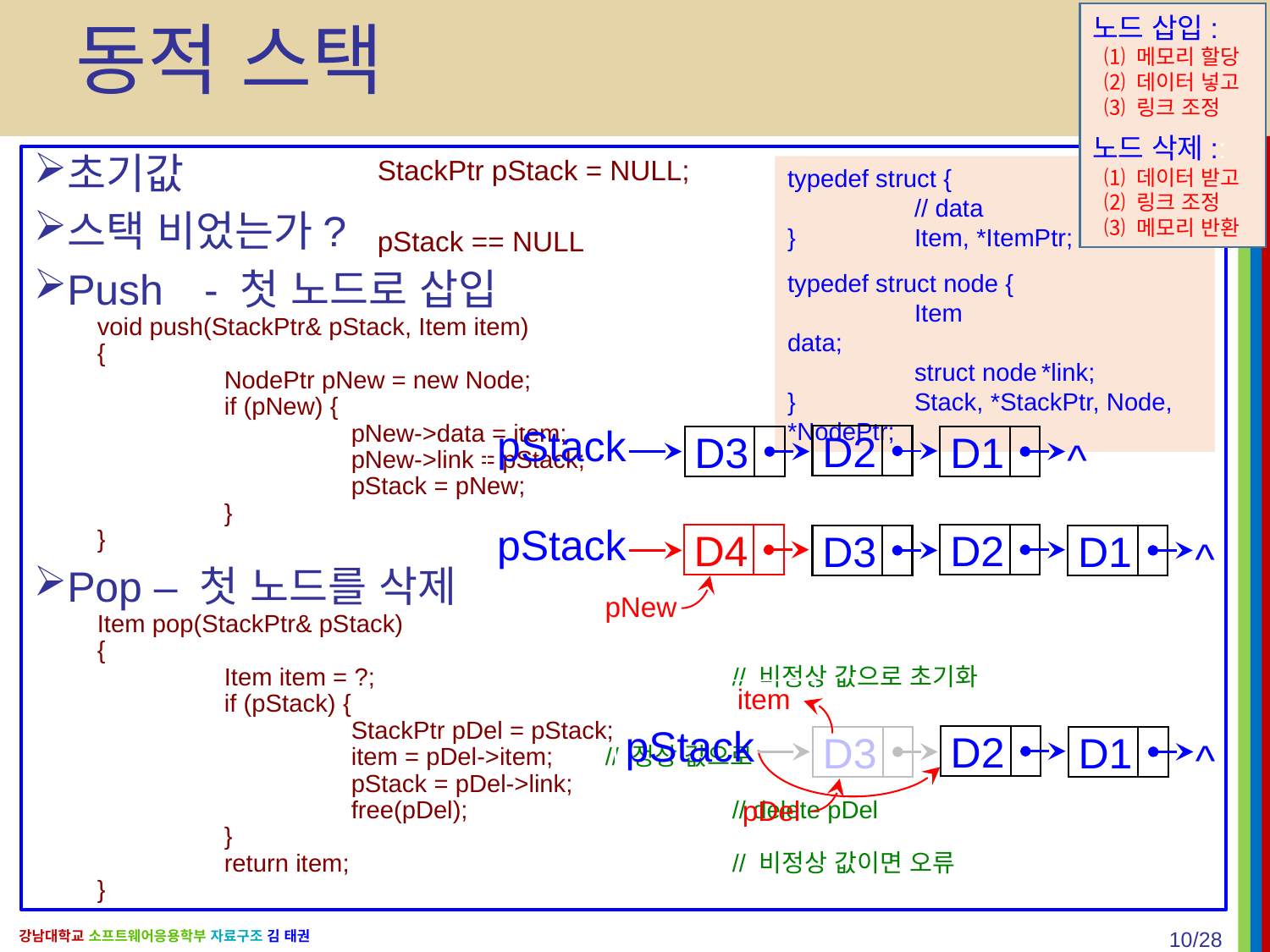

# 동적 스택
노드 삽입:
  ⑴ 메모리 할당
  ⑵ 데이터 넣고
  ⑶ 링크 조정

노드 삭제::
  ⑴ 데이터 받고
  ⑵ 링크 조정
  ⑶ 메모리 반환
초기값
스택 비었는가?
Push	 - 첫 노드로 삽입
void push(StackPtr& pStack, Item item)
{
	NodePtr pNew = new Node;
	if (pNew) {
		pNew->data = item;
		pNew->link = pStack;
		pStack = pNew;
	}
}
Pop – 첫 노드를 삭제
Item pop(StackPtr& pStack)
{
	Item item = ?;			// 비정상 값으로 초기화
	if (pStack) {
		StackPtr pDel = pStack;
		item = pDel->item;	// 정상 값으로
		pStack = pDel->link;
		free(pDel);			// delete pDel
	}
	return item;				// 비정상 값이면 오류
}
StackPtr pStack = NULL;
typedef struct {
	// data
}	Item, *ItemPtr;

typedef struct node {
	Item 		 data;
	struct node	*link;
}	Stack, *StackPtr, Node, *NodePtr;
pStack == NULL
D2
pStack
D3
D1
^
D4
D2
pStack
D3
D1
^

pNew
item

D2
pStack
D3
D1
^

pDel

10/28